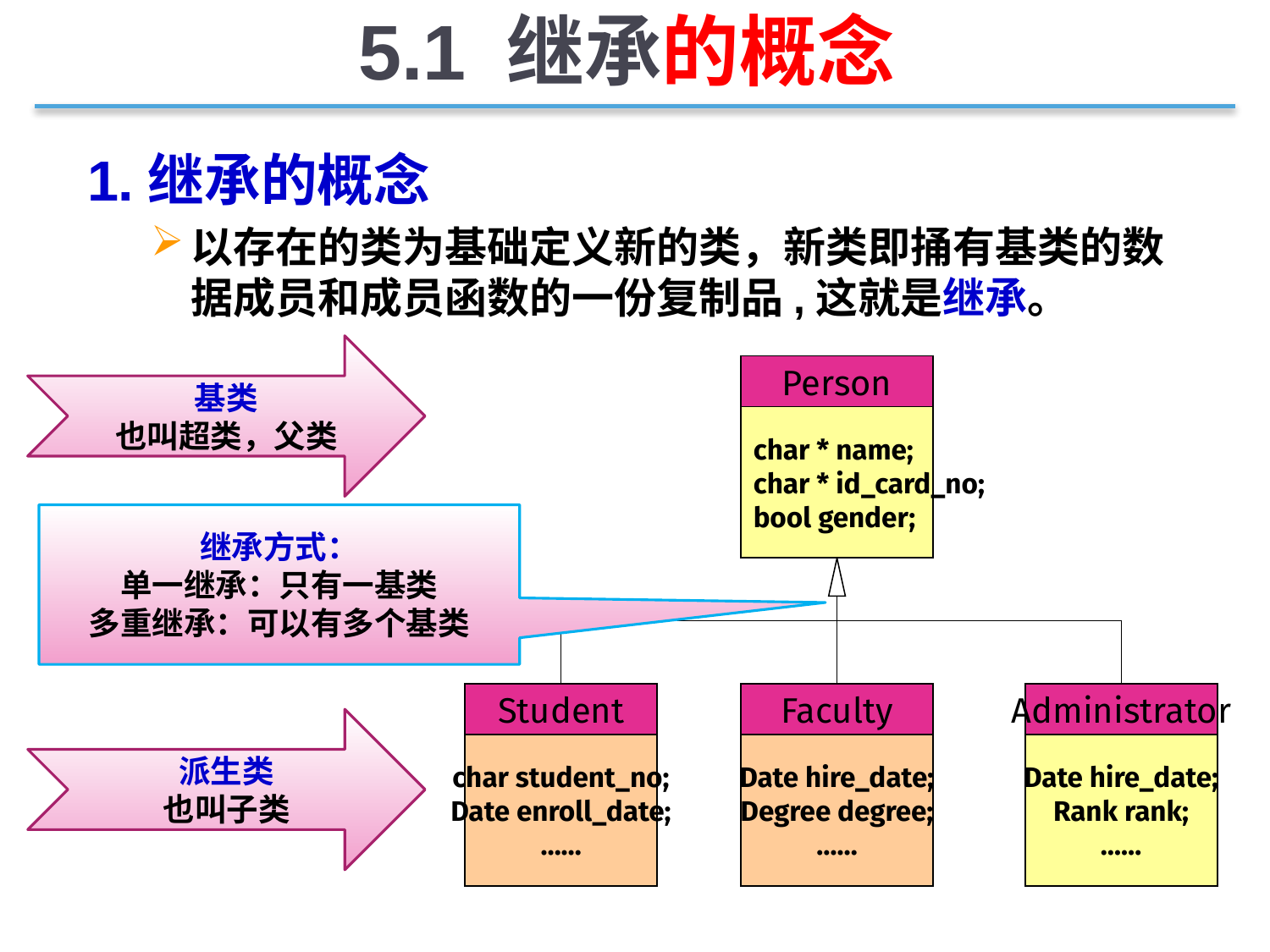

5.1 继承的概念
1.继承的概念
以存在的类为基础定义新的类，新类即捅有基类的数据成员和成员函数的一份复制品,这就是继承。
基类
也叫超类，父类
Person
char * name;
char * id_card_no;
bool gender;

Student
Faculty
Administrator
char student_no;
Date enroll_date;
……
Date hire_date;
Degree degree;
……
Date hire_date;
Rank rank;
……
继承方式：
单一继承：只有一基类
多重继承：可以有多个基类
派生类
也叫子类